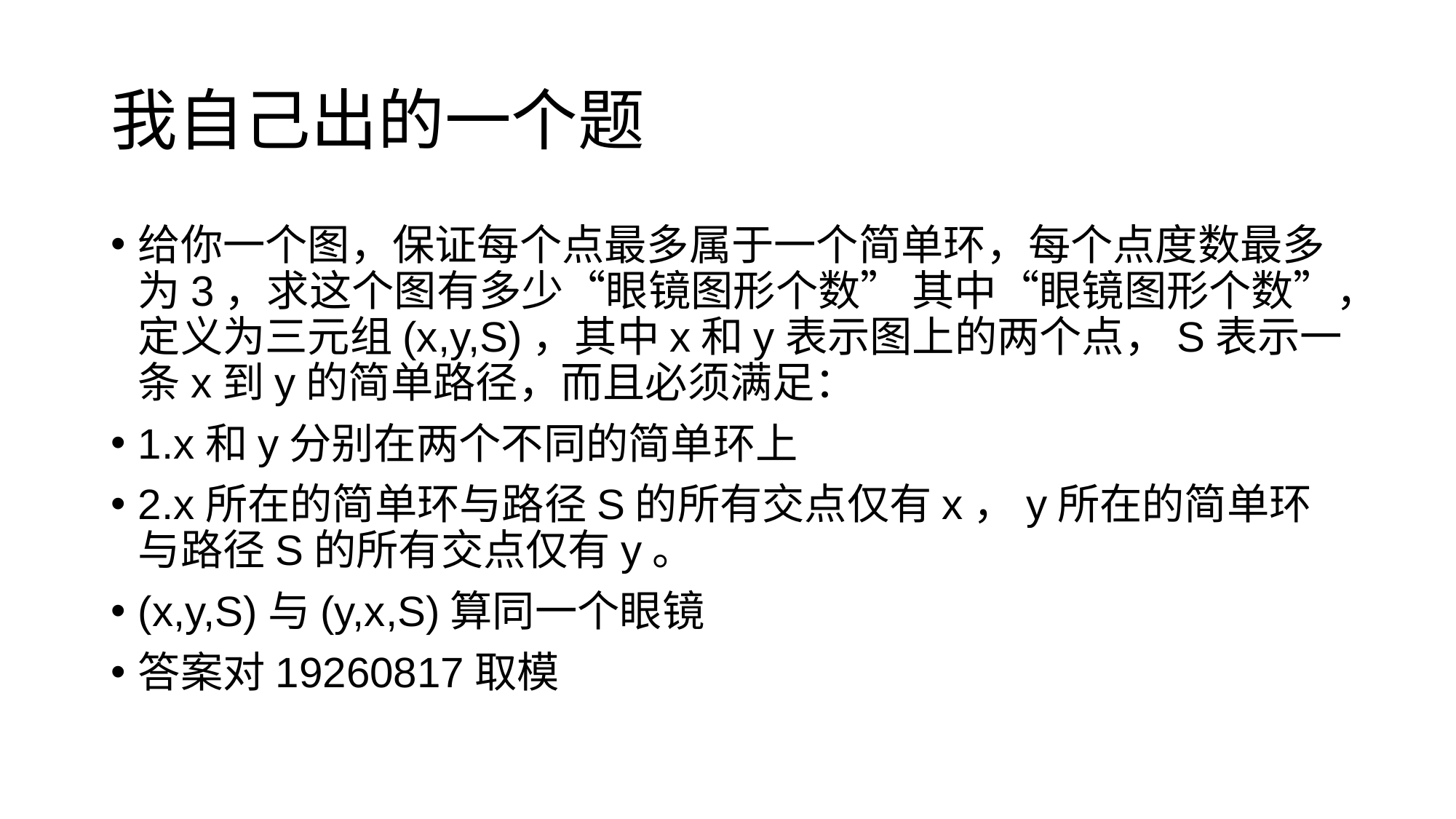

# 我自己出的一个题
给你一个图，保证每个点最多属于一个简单环，每个点度数最多为3，求这个图有多少“眼镜图形个数” 其中“眼镜图形个数”，定义为三元组(x,y,S)，其中x和y表示图上的两个点，S表示一条x到y的简单路径，而且必须满足：
1.x和y分别在两个不同的简单环上
2.x所在的简单环与路径S的所有交点仅有x，y所在的简单环与路径S的所有交点仅有y。
(x,y,S)与(y,x,S)算同一个眼镜
答案对19260817取模